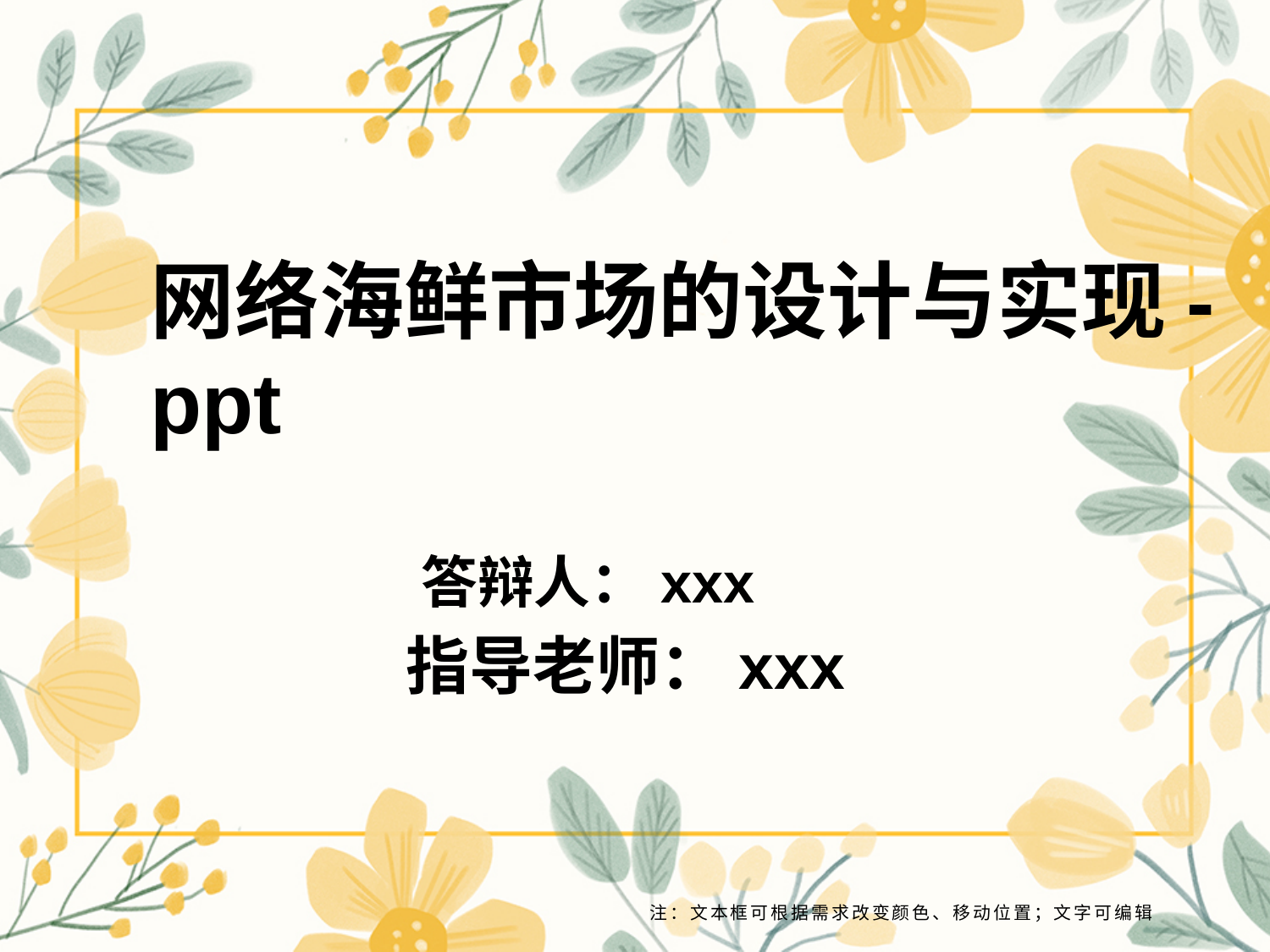

网络海鲜市场的设计与实现-ppt

答辩人：xxx
指导老师：xxx
注：文本框可根据需求改变颜色、移动位置；文字可编辑